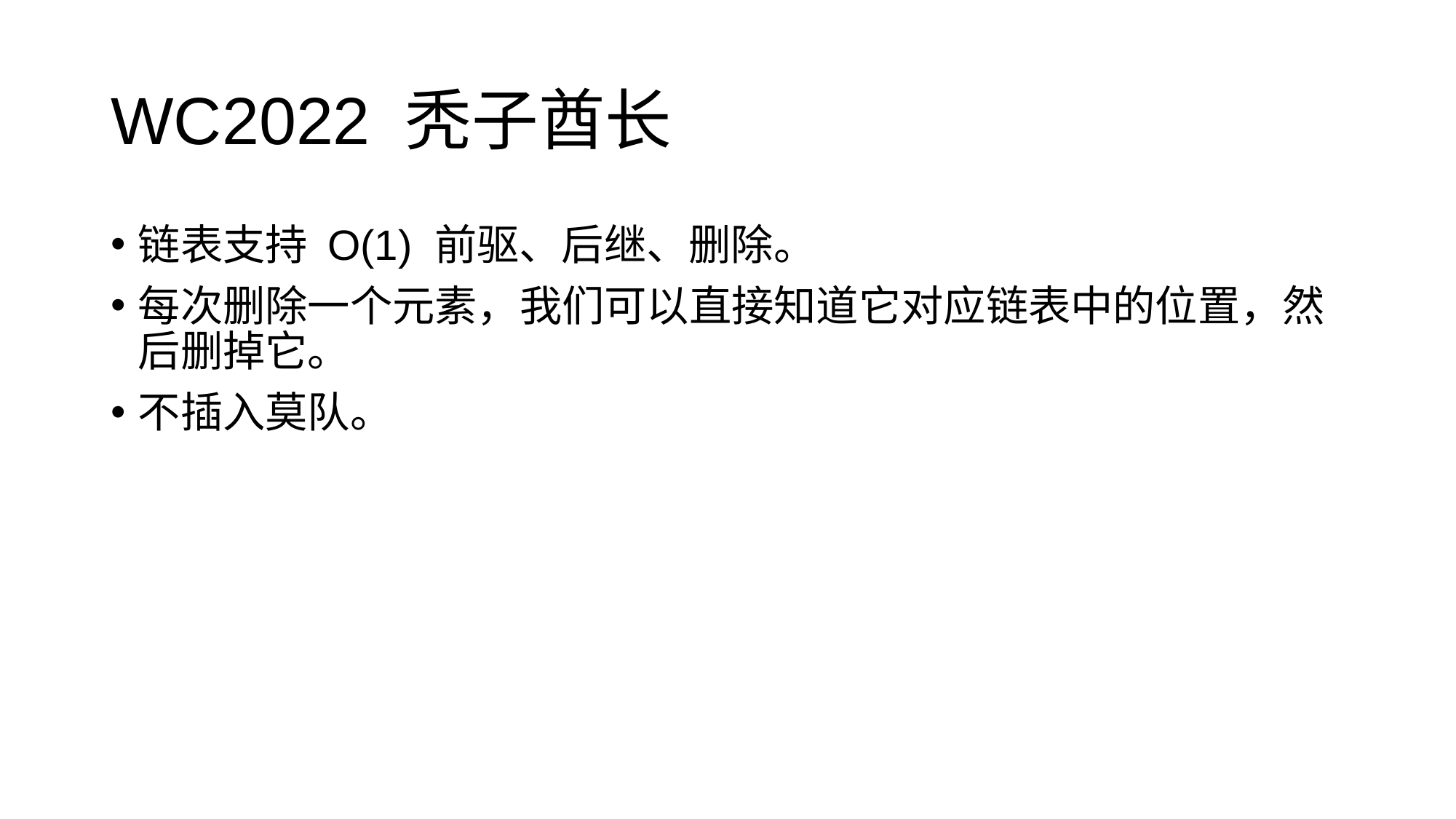

# WC2022 秃子酋长
链表支持 O(1) 前驱、后继、删除。
每次删除一个元素，我们可以直接知道它对应链表中的位置，然后删掉它。
不插入莫队。